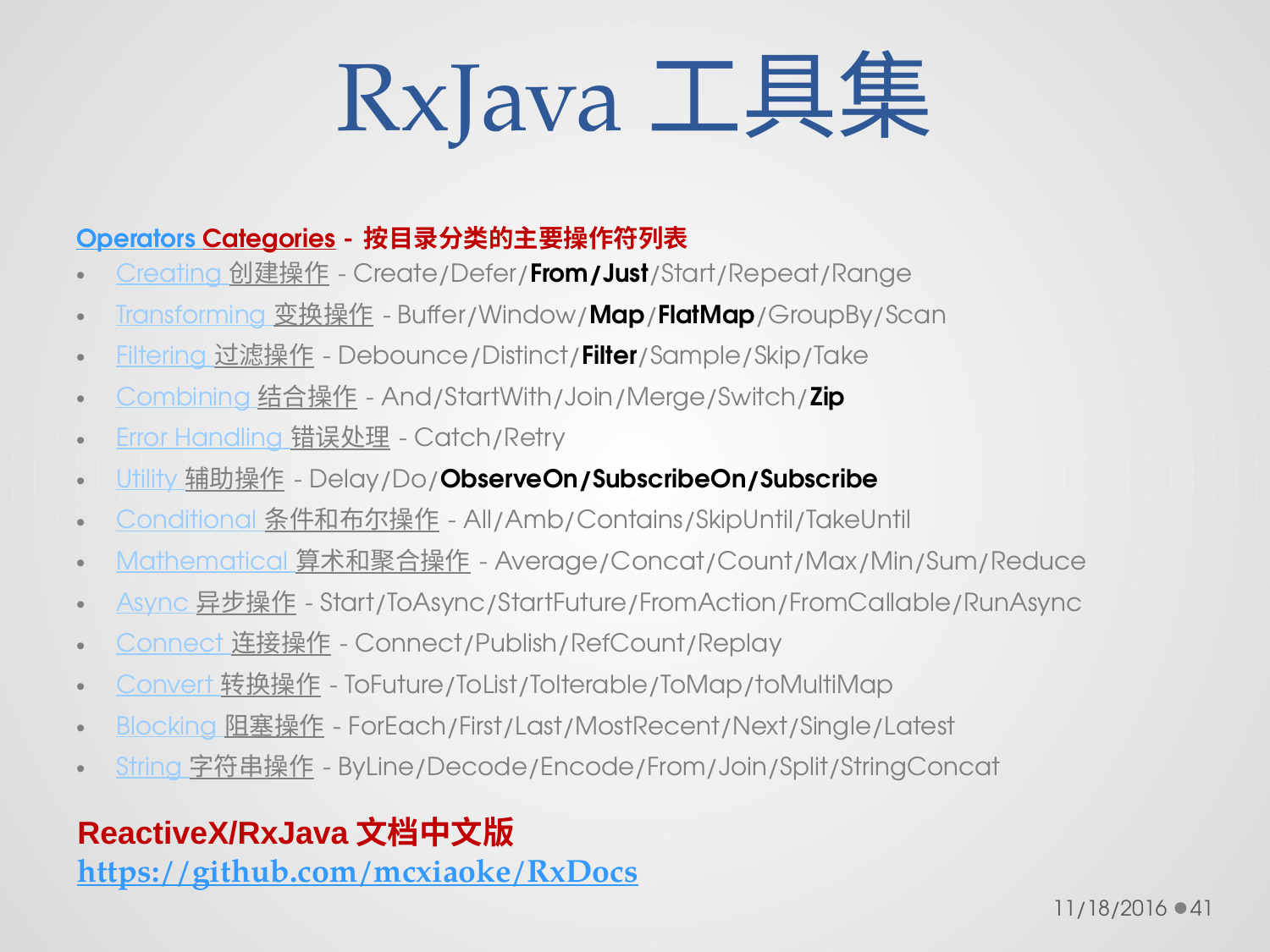

# RxJava工具集
Operators Categories - 按目录分类的主要操作符列表
Creating 创建操作 - Create/Defer/From/Just/Start/Repeat/Range
Transforming 变换操作 - Buffer/Window/Map/FlatMap/GroupBy/Scan
Filtering 过滤操作 - Debounce/Distinct/Filter/Sample/Skip/Take
Combining 结合操作 - And/StartWith/Join/Merge/Switch/Zip
Error Handling 错误处理 - Catch/Retry
Utility 辅助操作 - Delay/Do/ObserveOn/SubscribeOn/Subscribe
Conditional 条件和布尔操作 - All/Amb/Contains/SkipUntil/TakeUntil
Mathematical 算术和聚合操作 - Average/Concat/Count/Max/Min/Sum/Reduce
Async 异步操作 - Start/ToAsync/StartFuture/FromAction/FromCallable/RunAsync
Connect 连接操作 - Connect/Publish/RefCount/Replay
Convert 转换操作 - ToFuture/ToList/ToIterable/ToMap/toMultiMap
Blocking 阻塞操作 - ForEach/First/Last/MostRecent/Next/Single/Latest
String 字符串操作 - ByLine/Decode/Encode/From/Join/Split/StringConcat
ReactiveX/RxJava文档中文版
https://github.com/mcxiaoke/RxDocs
11/18/2016
41